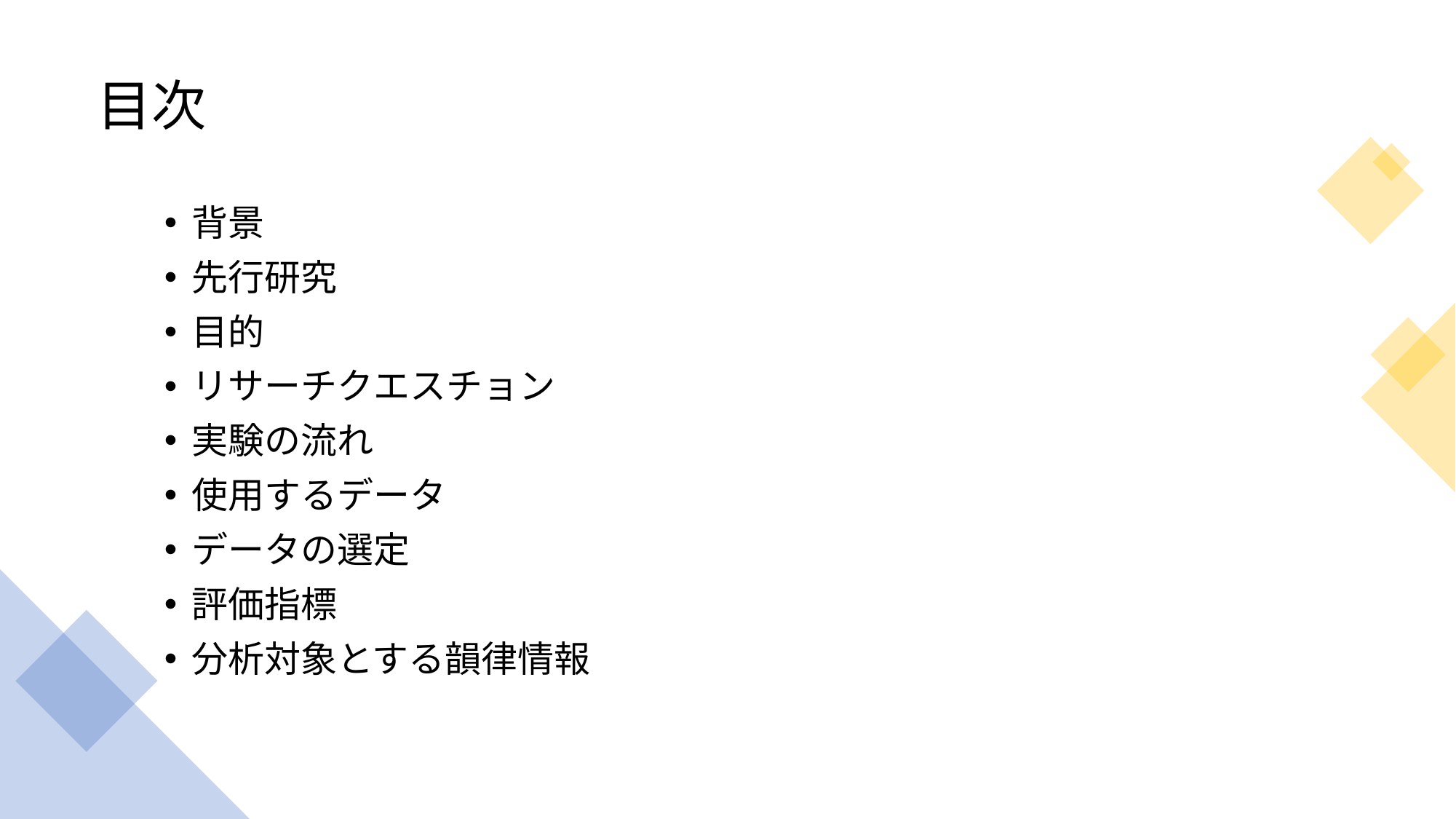

# 目次

背景
先行研究
目的
リサーチクエスチョン
実験の流れ
使用するデータ
データの選定
評価指標
分析対象とする韻律情報